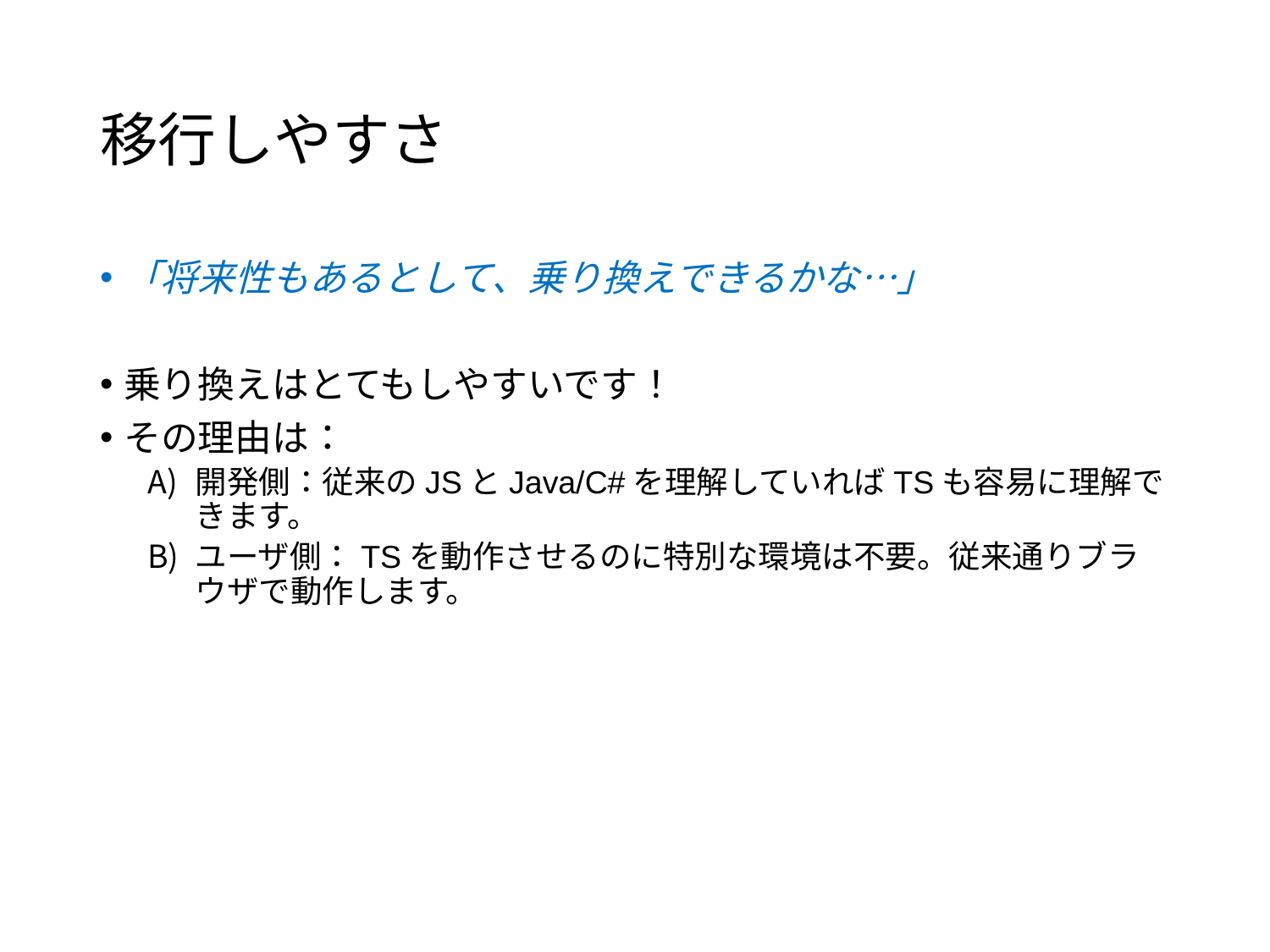

# 移行しやすさ
「将来性もあるとして、乗り換えできるかな…」

乗り換えはとてもしやすいです！
その理由は：
開発側：従来のJSとJava/C#を理解していればTSも容易に理解できます。
ユーザ側：TSを動作させるのに特別な環境は不要。従来通りブラウザで動作します。